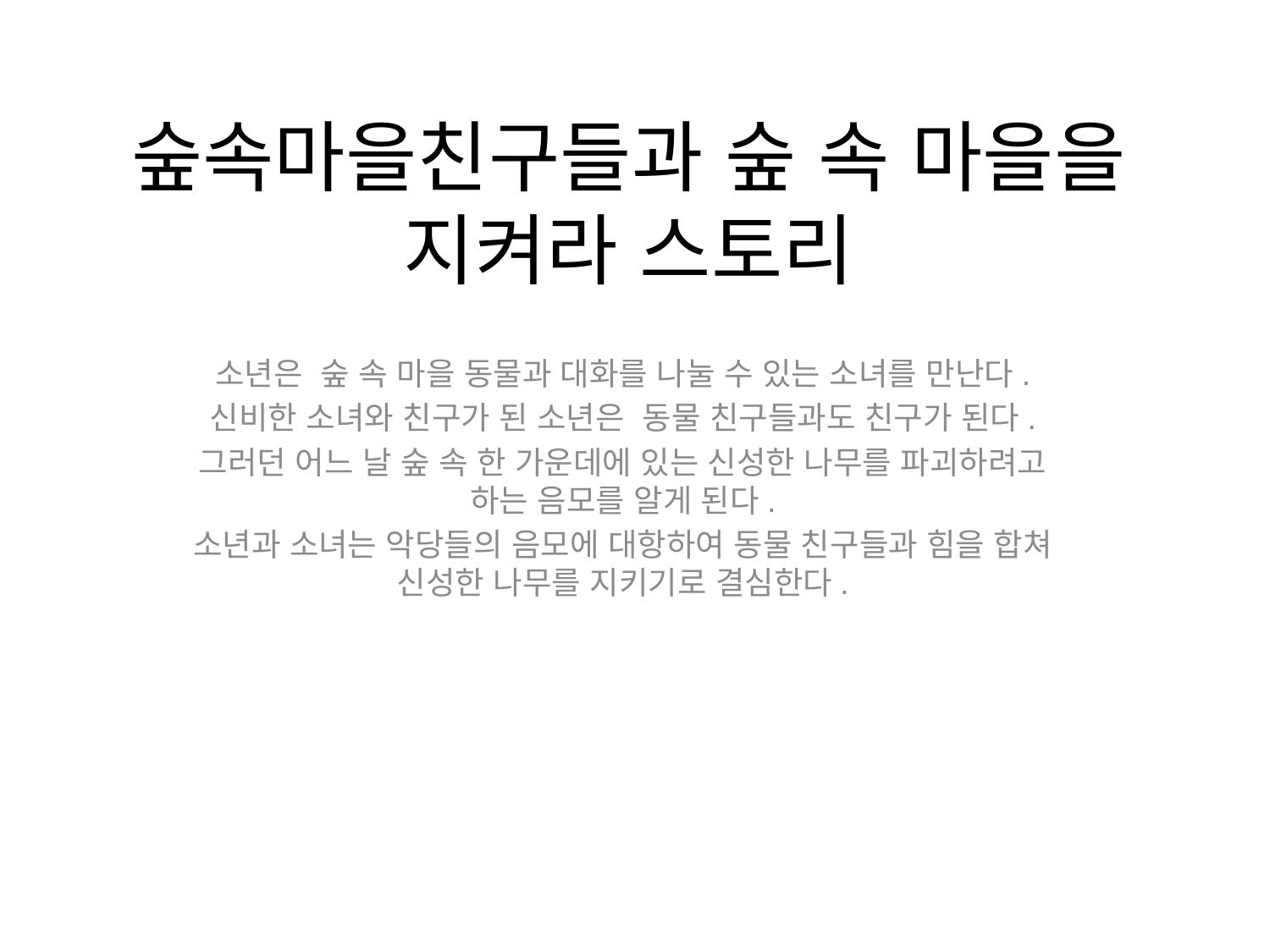

# 숲속마을친구들과 숲 속 마을을 지켜라 스토리
소년은  숲 속 마을 동물과 대화를 나눌 수 있는 소녀를 만난다.
신비한 소녀와 친구가 된 소년은  동물 친구들과도 친구가 된다.
그러던 어느 날 숲 속 한 가운데에 있는 신성한 나무를 파괴하려고 하는 음모를 알게 된다.
소년과 소녀는 악당들의 음모에 대항하여 동물 친구들과 힘을 합쳐 신성한 나무를 지키기로 결심한다.